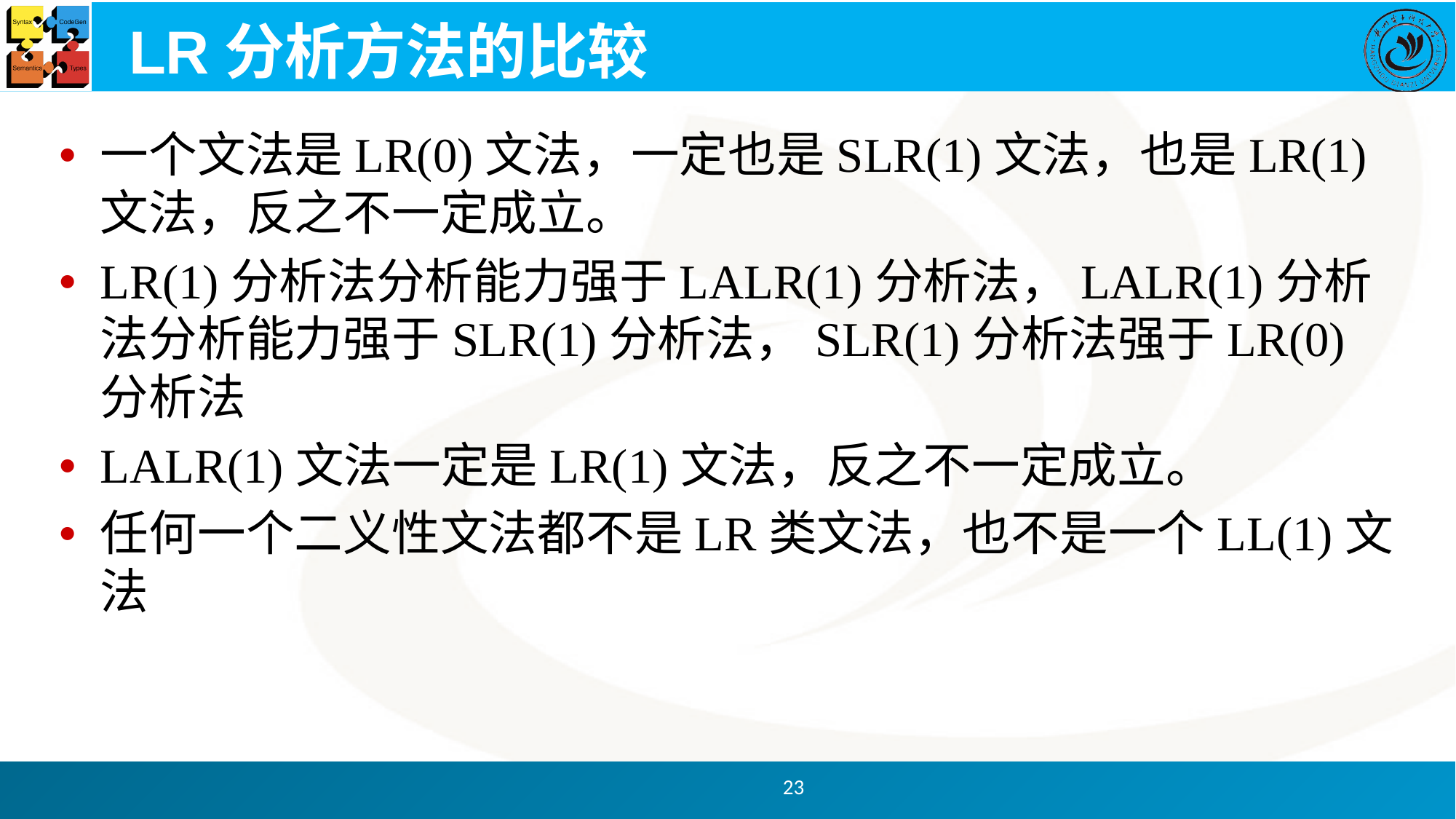

# LR分析方法的比较
一个文法是LR(0)文法，一定也是SLR(1)文法，也是LR(1)文法，反之不一定成立。
LR(1)分析法分析能力强于LALR(1)分析法，LALR(1)分析法分析能力强于SLR(1)分析法，SLR(1)分析法强于LR(0)分析法
LALR(1)文法一定是LR(1)文法，反之不一定成立。
任何一个二义性文法都不是LR类文法，也不是一个LL(1)文法
23